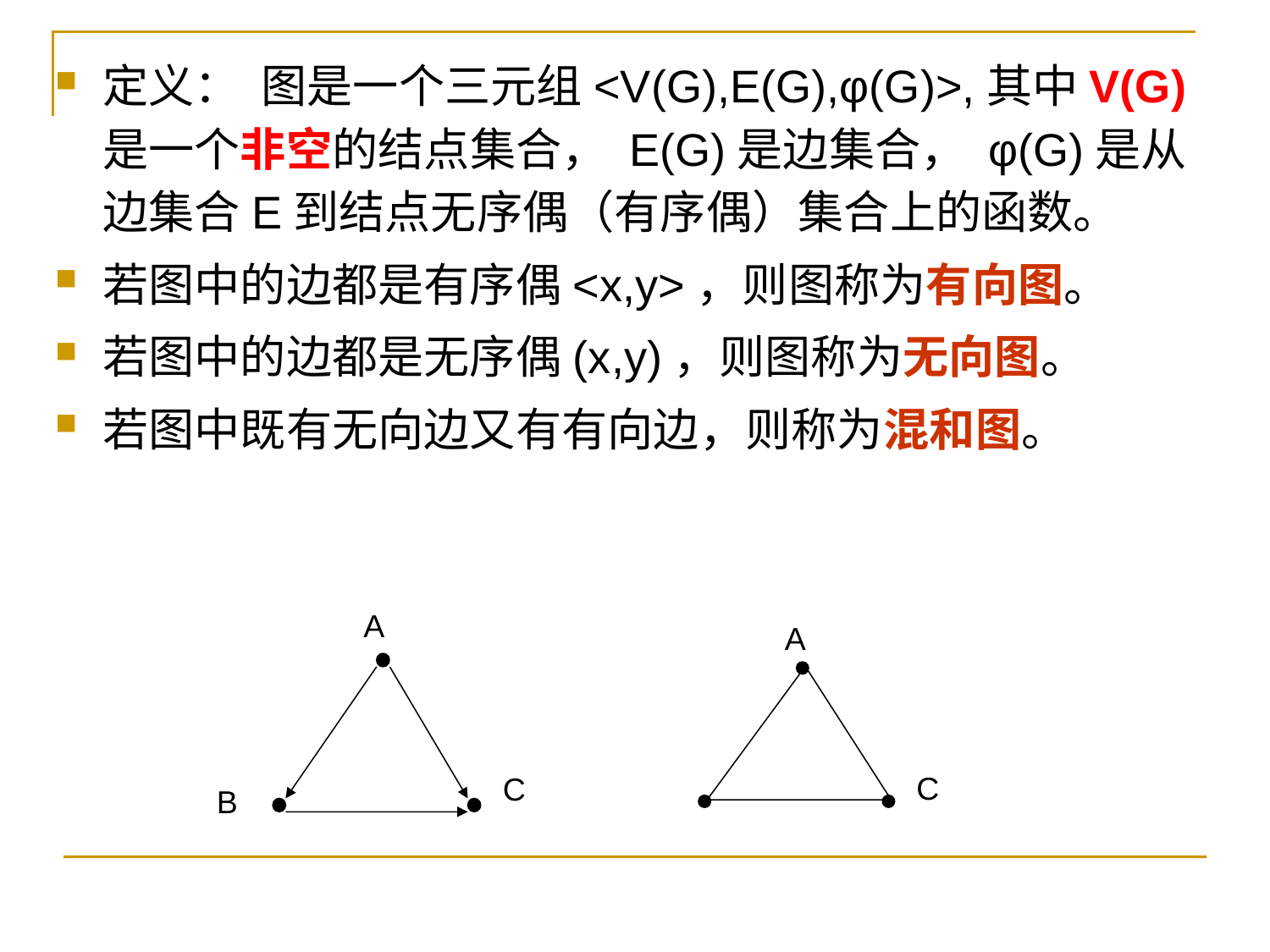

定义：  图是一个三元组<V(G),E(G),φ(G)>,其中V(G)是一个非空的结点集合， E(G)是边集合， φ(G)是从边集合E到结点无序偶（有序偶）集合上的函数。
若图中的边都是有序偶<x,y>，则图称为有向图。
若图中的边都是无序偶(x,y)，则图称为无向图。
若图中既有无向边又有有向边，则称为混和图。
A

C
B

A

C